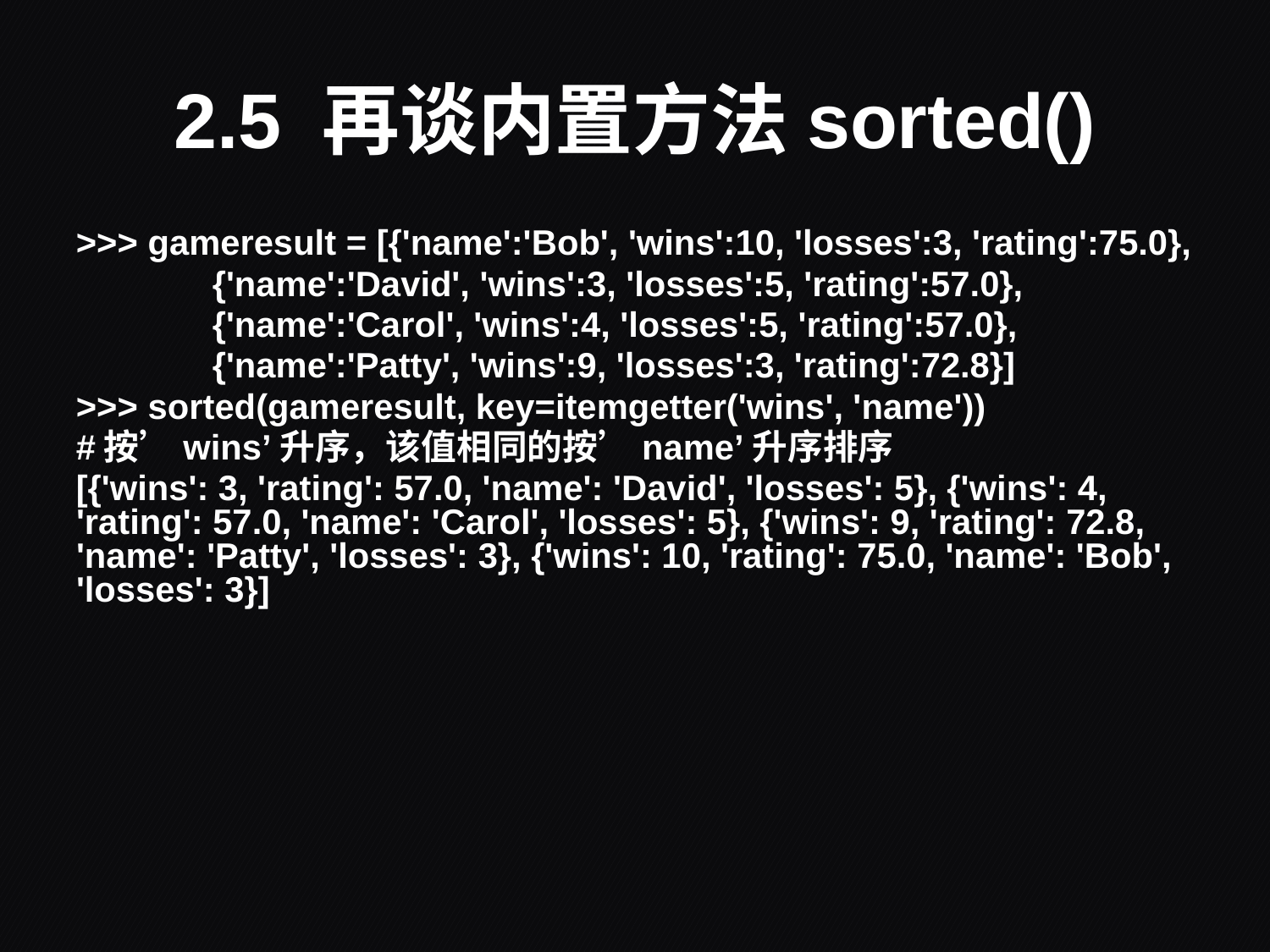

# 2.5 再谈内置方法sorted()
>>> gameresult = [{'name':'Bob', 'wins':10, 'losses':3, 'rating':75.0},
              {'name':'David', 'wins':3, 'losses':5, 'rating':57.0},
              {'name':'Carol', 'wins':4, 'losses':5, 'rating':57.0},
              {'name':'Patty', 'wins':9, 'losses':3, 'rating':72.8}]
>>> sorted(gameresult, key=itemgetter('wins', 'name'))
#按’wins’升序，该值相同的按’name’升序排序
[{'wins': 3, 'rating': 57.0, 'name': 'David', 'losses': 5}, {'wins': 4, 'rating': 57.0, 'name': 'Carol', 'losses': 5}, {'wins': 9, 'rating': 72.8, 'name': 'Patty', 'losses': 3}, {'wins': 10, 'rating': 75.0, 'name': 'Bob', 'losses': 3}]